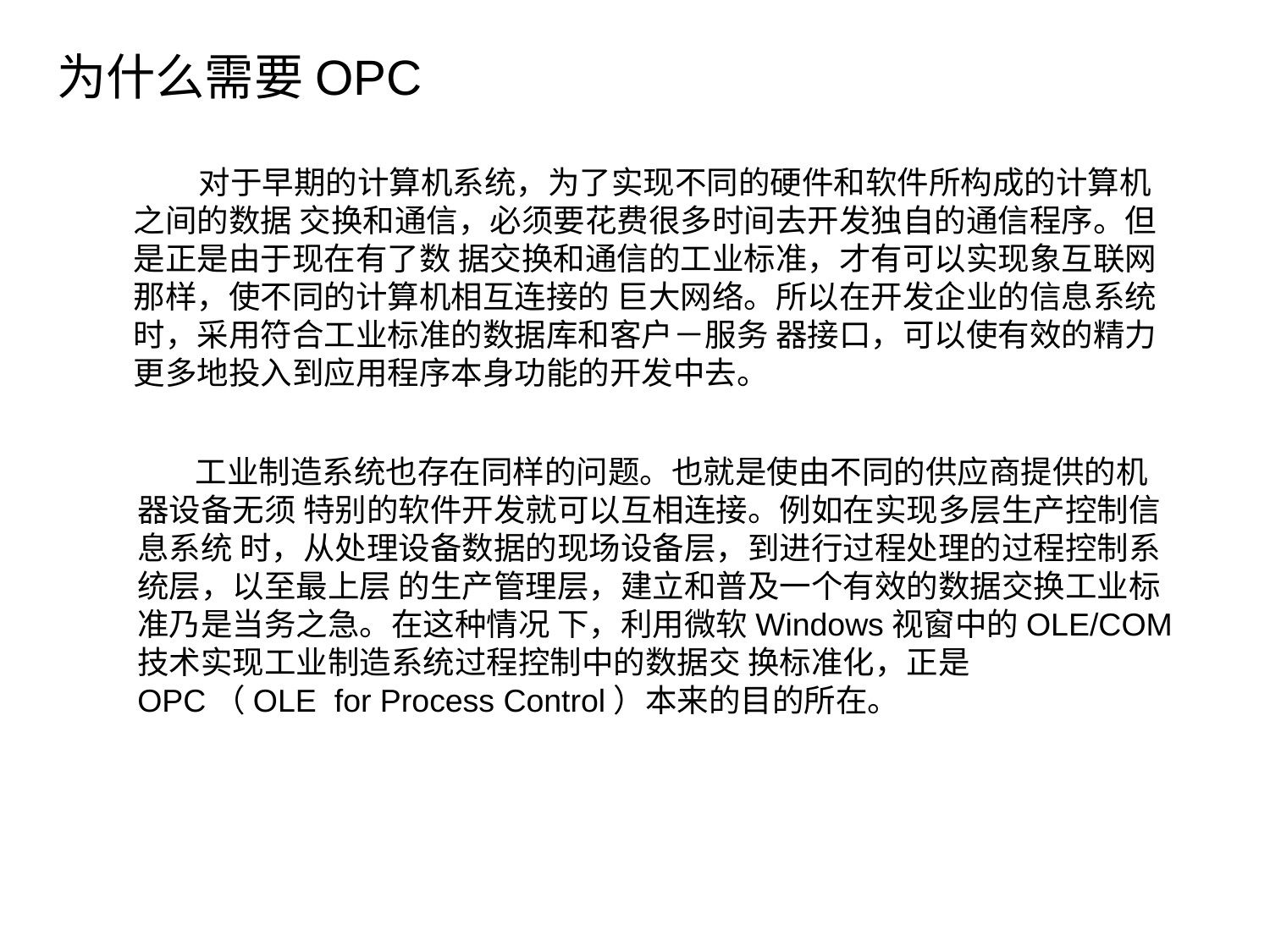

为什么需要OPC
        对于早期的计算机系统，为了实现不同的硬件和软件所构成的计算机
之间的数据 交换和通信，必须要花费很多时间去开发独自的通信程序。但
是正是由于现在有了数 据交换和通信的工业标准，才有可以实现象互联网
那样，使不同的计算机相互连接的 巨大网络。所以在开发企业的信息系统
时，采用符合工业标准的数据库和客户－服务 器接口，可以使有效的精力
更多地投入到应用程序本身功能的开发中去。
点击添加文本
点击添加文本
       工业制造系统也存在同样的问题。也就是使由不同的供应商提供的机
器设备无须 特别的软件开发就可以互相连接。例如在实现多层生产控制信
息系统 时，从处理设备数据的现场设备层，到进行过程处理的过程控制系
统层，以至最上层 的生产管理层，建立和普及一个有效的数据交换工业标
准乃是当务之急。在这种情况 下，利用微软Windows视窗中的OLE/COM
技术实现工业制造系统过程控制中的数据交 换标准化，正是
OPC（OLE  for Process Control）本来的目的所在。
点击添加文本
点击添加文本